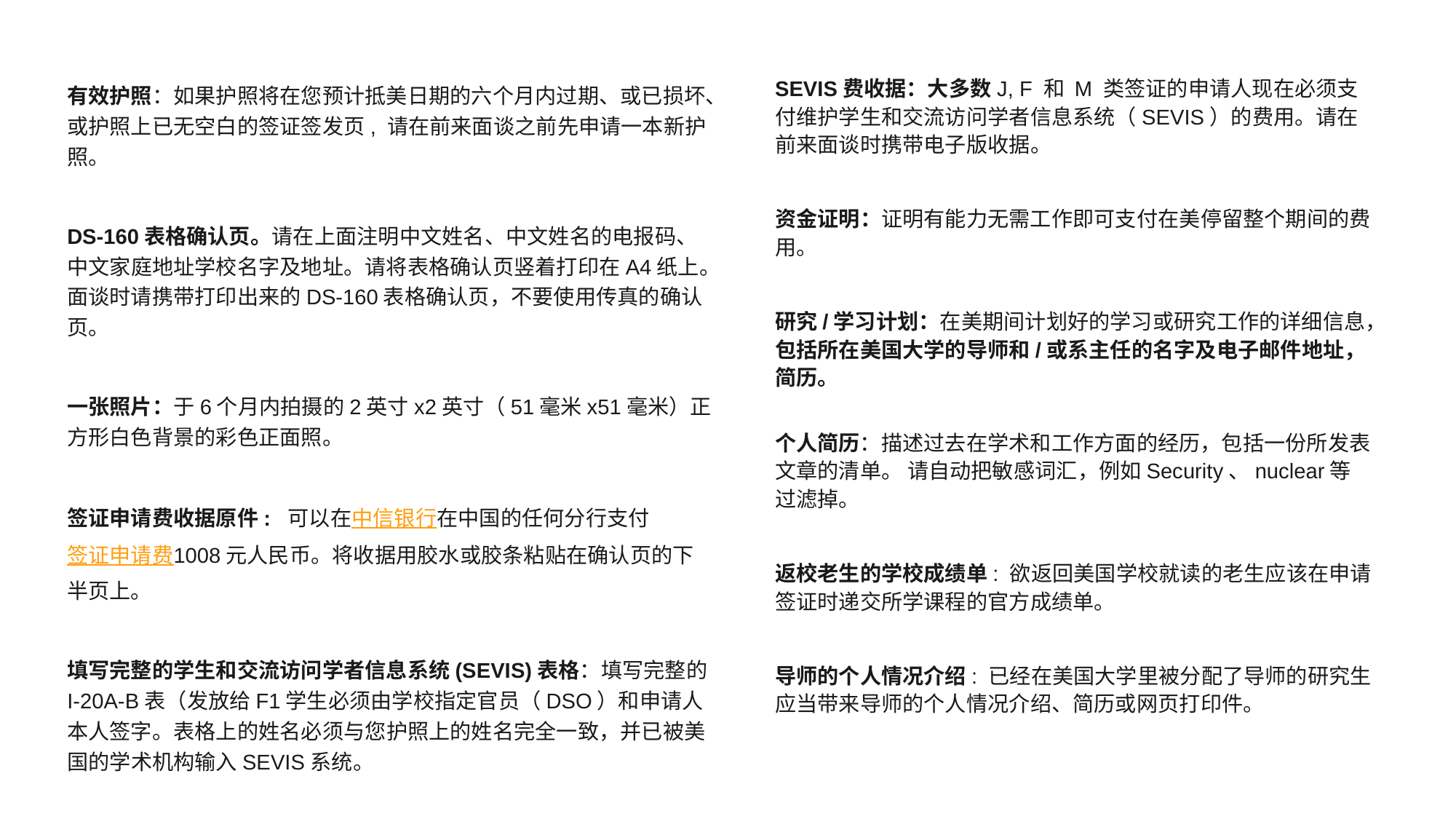

SEVIS费收据：大多数J, F 和 M 类签证的申请人现在必须支付维护学生和交流访问学者信息系统（SEVIS）的费用。请在前来面谈时携带电子版收据。

资金证明：证明有能力无需工作即可支付在美停留整个期间的费用。

研究/学习计划：在美期间计划好的学习或研究工作的详细信息，包括所在美国大学的导师和/或系主任的名字及电子邮件地址，简历。
个人简历：描述过去在学术和工作方面的经历，包括一份所发表文章的清单。 请自动把敏感词汇，例如Security、nuclear等过滤掉。

返校老生的学校成绩单: 欲返回美国学校就读的老生应该在申请签证时递交所学课程的官方成绩单。

导师的个人情况介绍: 已经在美国大学里被分配了导师的研究生应当带来导师的个人情况介绍、简历或网页打印件。

有效护照：如果护照将在您预计抵美日期的六个月内过期、或已损坏、或护照上已无空白的签证签发页, 请在前来面谈之前先申请一本新护照。

DS-160表格确认页。请在上面注明中文姓名、中文姓名的电报码、中文家庭地址学校名字及地址。请将表格确认页竖着打印在A4纸上。面谈时请携带打印出来的DS-160表格确认页，不要使用传真的确认页。

一张照片：于6个月内拍摄的2英寸x2英寸（51毫米x51毫米）正方形白色背景的彩色正面照。

签证申请费收据原件:  可以在中信银行在中国的任何分行支付签证申请费1008元人民币。将收据用胶水或胶条粘贴在确认页的下半页上。

填写完整的学生和交流访问学者信息系统(SEVIS)表格：填写完整的I-20A-B表（发放给F1学生必须由学校指定官员（DSO）和申请人本人签字。表格上的姓名必须与您护照上的姓名完全一致，并已被美国的学术机构输入SEVIS系统。